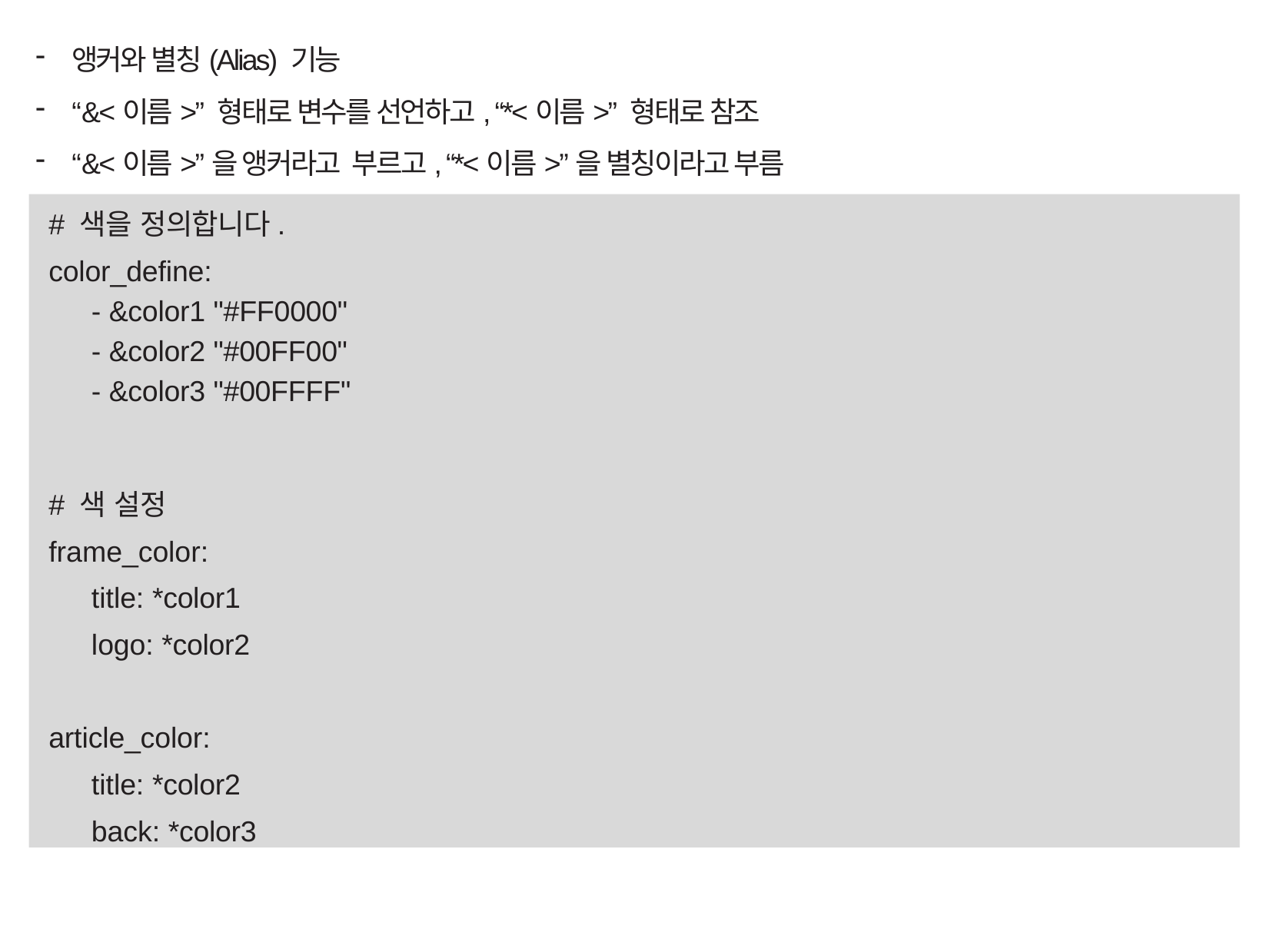

앵커와 별칭(Alias) 기능
“&<이름>” 형태로 변수를 선언하고, “*<이름>” 형태로 참조
“&<이름>”을 앵커라고  부르고, “*<이름>”을 별칭이라고 부름
# 색을 정의합니다.
color_define:
- &color1 "#FF0000"
- &color2 "#00FF00"
- &color3 "#00FFFF"

# 색 설정
frame_color:
title: *color1
logo: *color2

article_color:
title: *color2
back: *color3